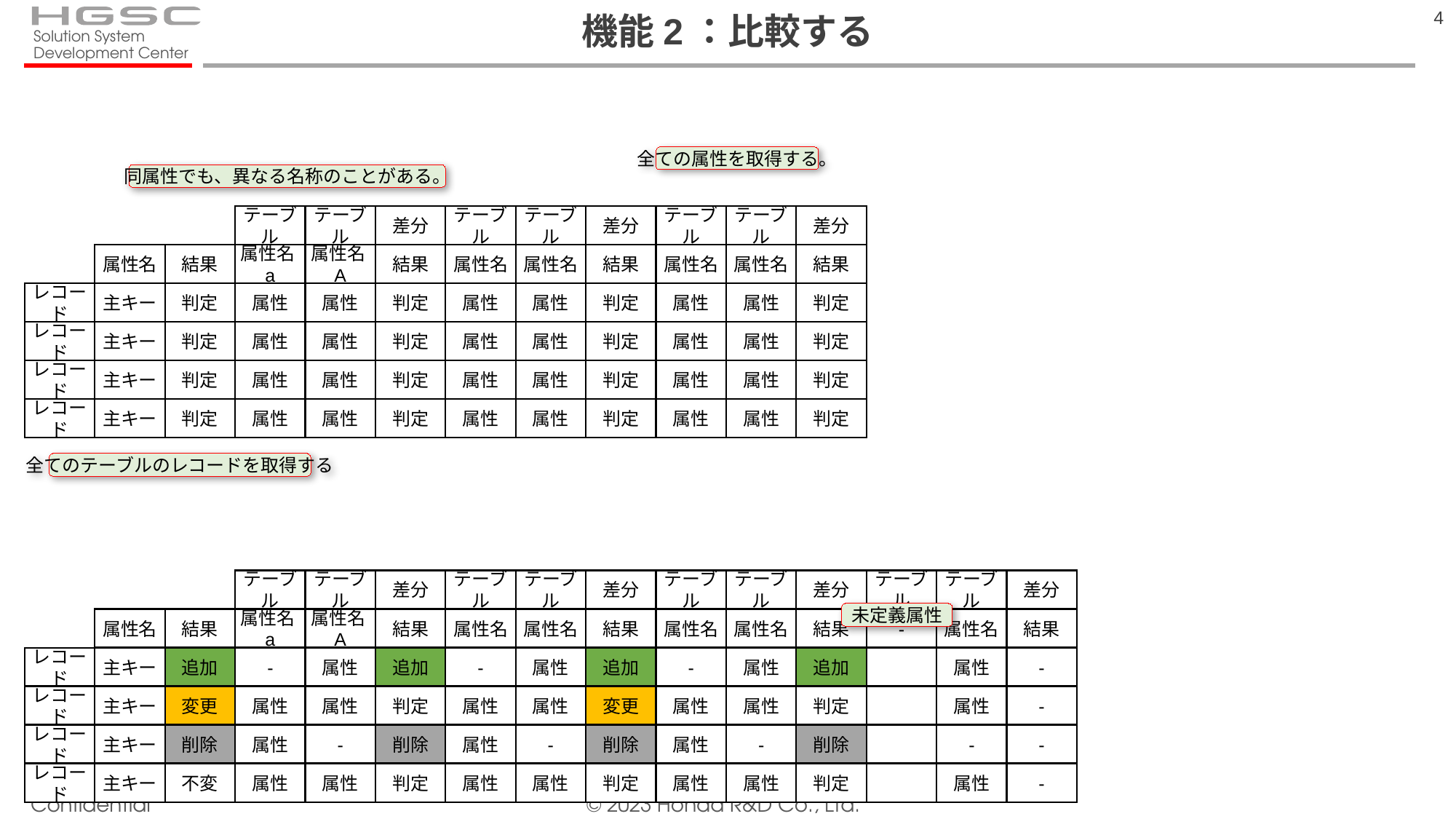

# 機能2：比較する
全ての属性を取得する。
同属性でも、異なる名称のことがある。
テーブル
属性名a
属性
属性
属性
属性
テーブル
属性名A
属性
属性
属性
属性
差分
結果
判定
判定
判定
判定
テーブル
属性名
属性
属性
属性
属性
テーブル
属性名
属性
属性
属性
属性
差分
結果
判定
判定
判定
判定
テーブル
属性名
属性
属性
属性
属性
テーブル
属性名
属性
属性
属性
属性
差分
結果
判定
判定
判定
判定
属性名
主キー
主キー
主キー
主キー
結果
判定
判定
判定
判定
レコード
レコード
レコード
レコード
全てのテーブルのレコードを取得する
テーブル
テーブル
差分
テーブル
テーブル
差分
テーブル
テーブル
差分
テーブル
テーブル
差分
未定義属性
属性名
結果
属性名a
属性名A
結果
属性名
属性名
結果
属性名
属性名
結果
-
属性名
結果
レコード
主キー
追加
-
属性
追加
-
属性
追加
-
属性
追加

属性
-
レコード
主キー
変更
属性
属性
判定
属性
属性
変更
属性
属性
判定

属性
-
レコード
主キー
削除
属性
-
削除
属性
-
削除
属性
-
削除

-
-
レコード
主キー
不変
属性
属性
判定
属性
属性
判定
属性
属性
判定

属性
-